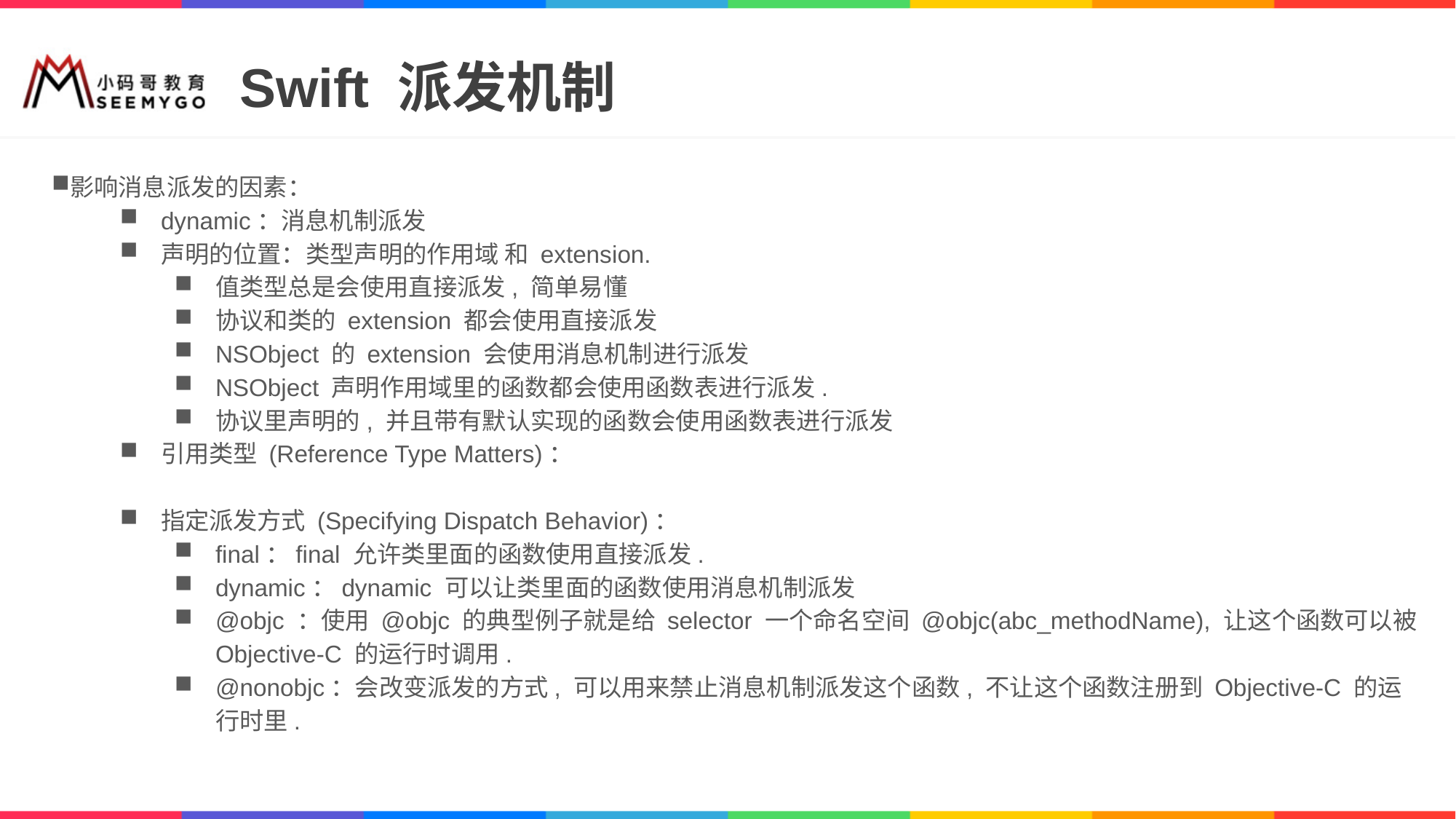

# Swift 派发机制
影响消息派发的因素：
dynamic：消息机制派发
声明的位置：类型声明的作用域 和 extension.
值类型总是会使用直接派发, 简单易懂
协议和类的 extension 都会使用直接派发
NSObject 的 extension 会使用消息机制进行派发
NSObject 声明作用域里的函数都会使用函数表进行派发.
协议里声明的, 并且带有默认实现的函数会使用函数表进行派发
引用类型 (Reference Type Matters)：

指定派发方式 (Specifying Dispatch Behavior)：
final：final 允许类里面的函数使用直接派发.
dynamic：dynamic 可以让类里面的函数使用消息机制派发
@objc ：使用 @objc 的典型例子就是给 selector 一个命名空间 @objc(abc_methodName), 让这个函数可以被 Objective-C 的运行时调用.
@nonobjc：会改变派发的方式, 可以用来禁止消息机制派发这个函数, 不让这个函数注册到 Objective-C 的运行时里.